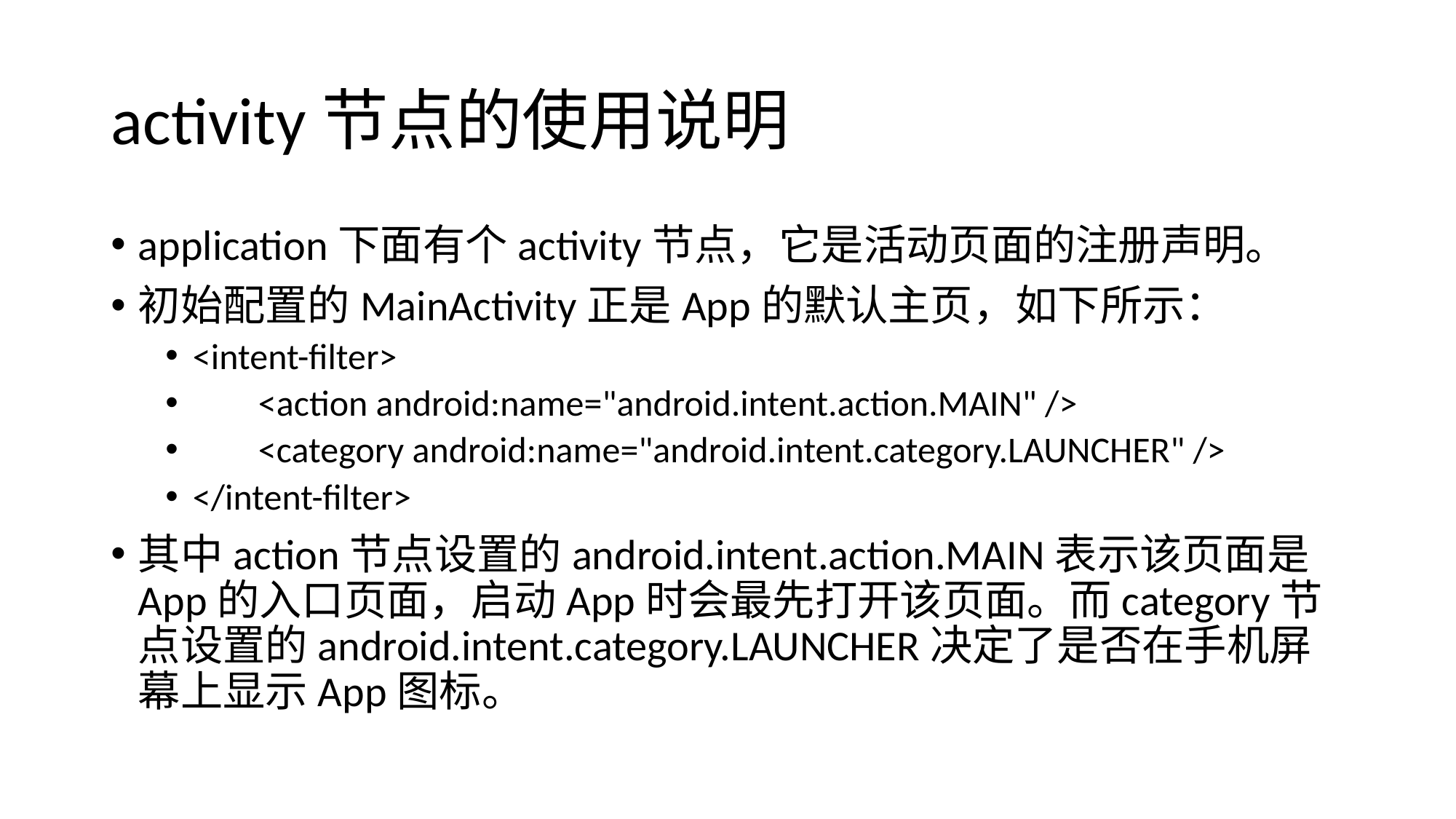

# activity节点的使用说明
application下面有个activity节点，它是活动页面的注册声明。
初始配置的MainActivity正是App的默认主页，如下所示：
<intent-filter>
        <action android:name="android.intent.action.MAIN" />
        <category android:name="android.intent.category.LAUNCHER" />
</intent-filter>
其中action节点设置的android.intent.action.MAIN表示该页面是App的入口页面，启动App时会最先打开该页面。而category节点设置的android.intent.category.LAUNCHER决定了是否在手机屏幕上显示App图标。